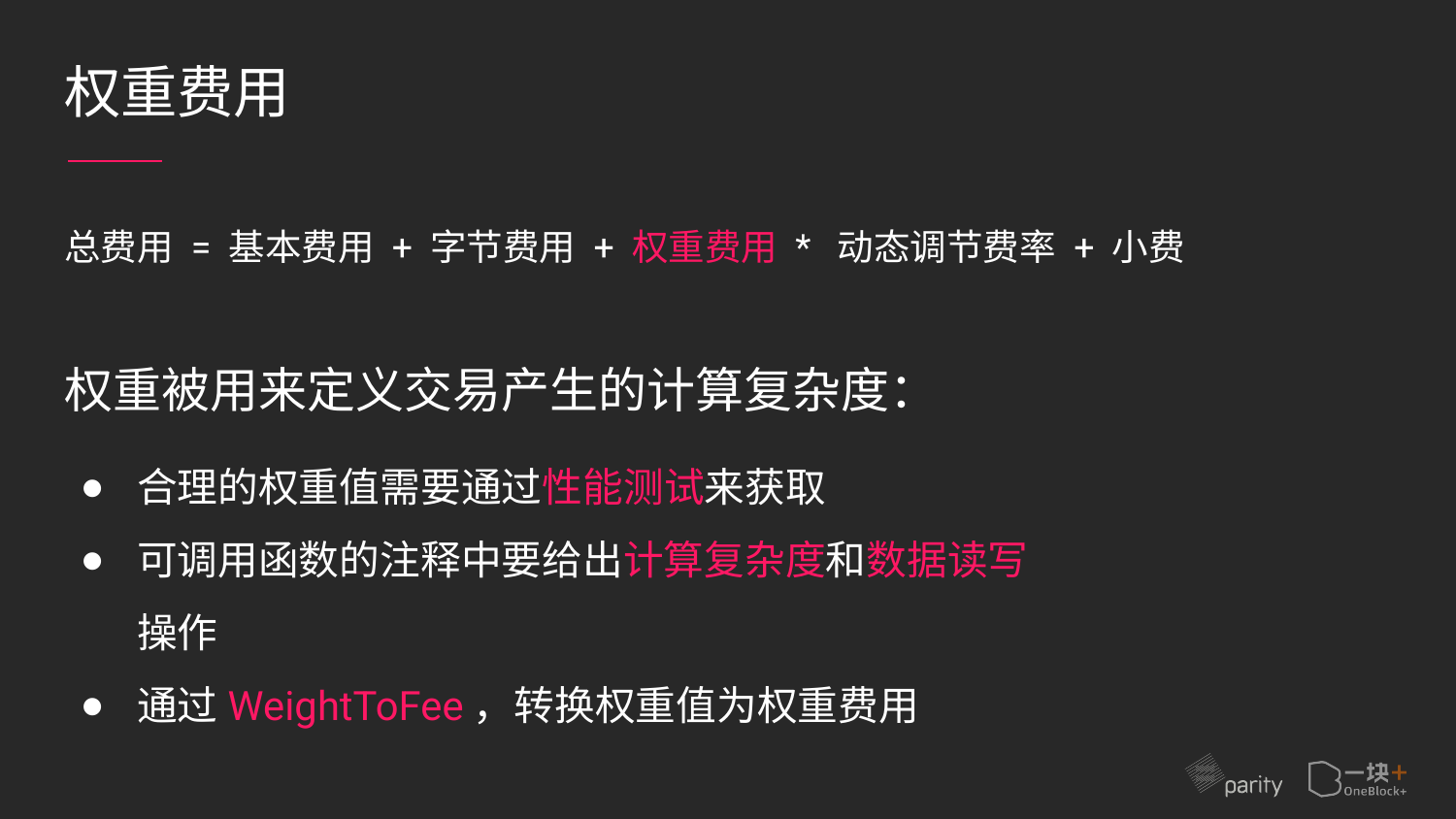

# 权重费用
总费用 = 基本费用 + 字节费用 + 权重费用 *  动态调节费率 + 小费
权重被用来定义交易产生的计算复杂度：
合理的权重值需要通过性能测试来获取
可调用函数的注释中要给出计算复杂度和数据读写操作
通过WeightToFee，转换权重值为权重费用